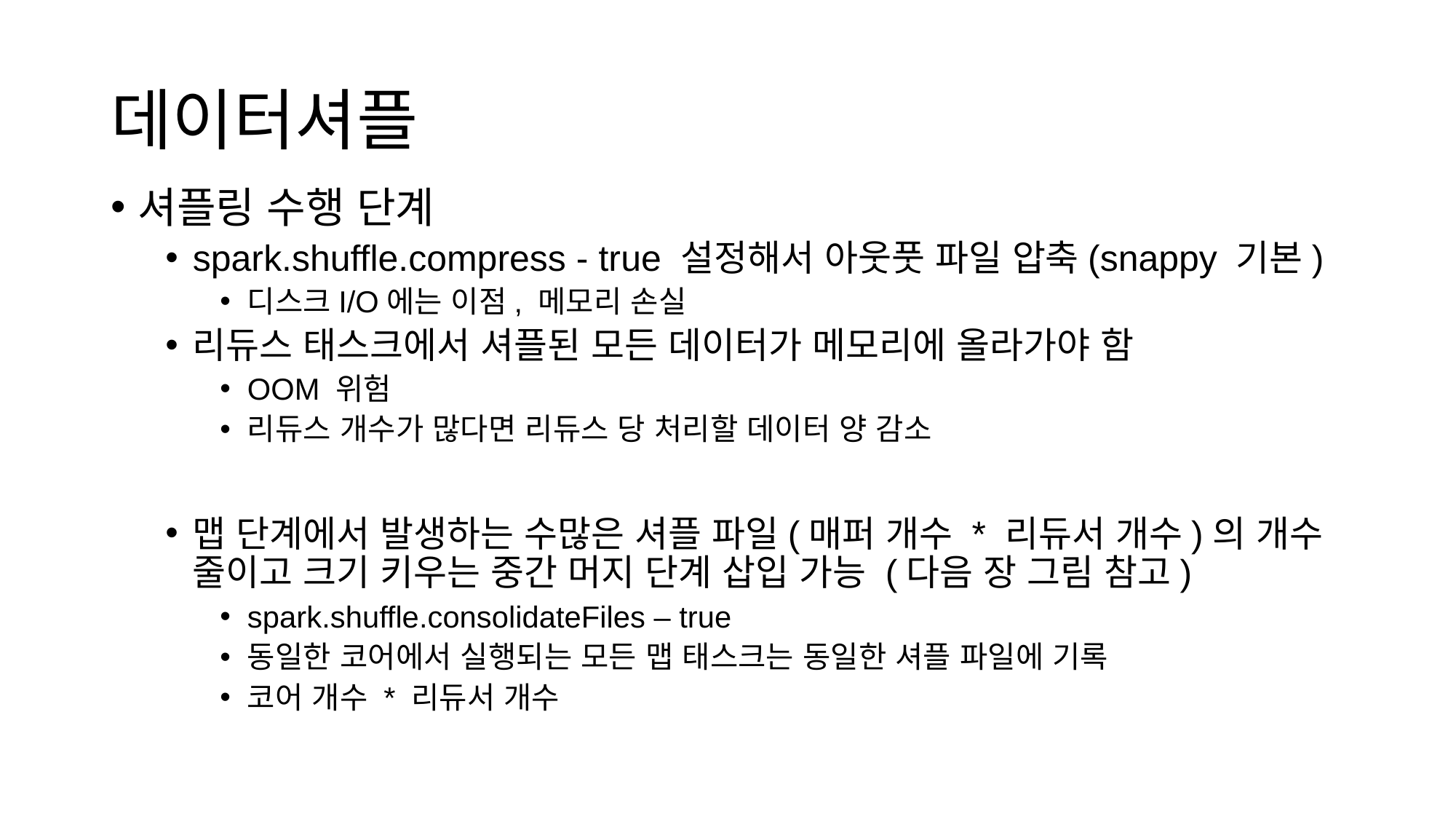

# 데이터셔플
셔플링 수행 단계
spark.shuffle.compress - true 설정해서 아웃풋 파일 압축(snappy 기본)
디스크I/O에는 이점, 메모리 손실
리듀스 태스크에서 셔플된 모든 데이터가 메모리에 올라가야 함
OOM 위험
리듀스 개수가 많다면 리듀스 당 처리할 데이터 양 감소

맵 단계에서 발생하는 수많은 셔플 파일(매퍼 개수 * 리듀서 개수)의 개수 줄이고 크기 키우는 중간 머지 단계 삽입 가능 (다음 장 그림 참고)
spark.shuffle.consolidateFiles – true
동일한 코어에서 실행되는 모든 맵 태스크는 동일한 셔플 파일에 기록
코어 개수 * 리듀서 개수